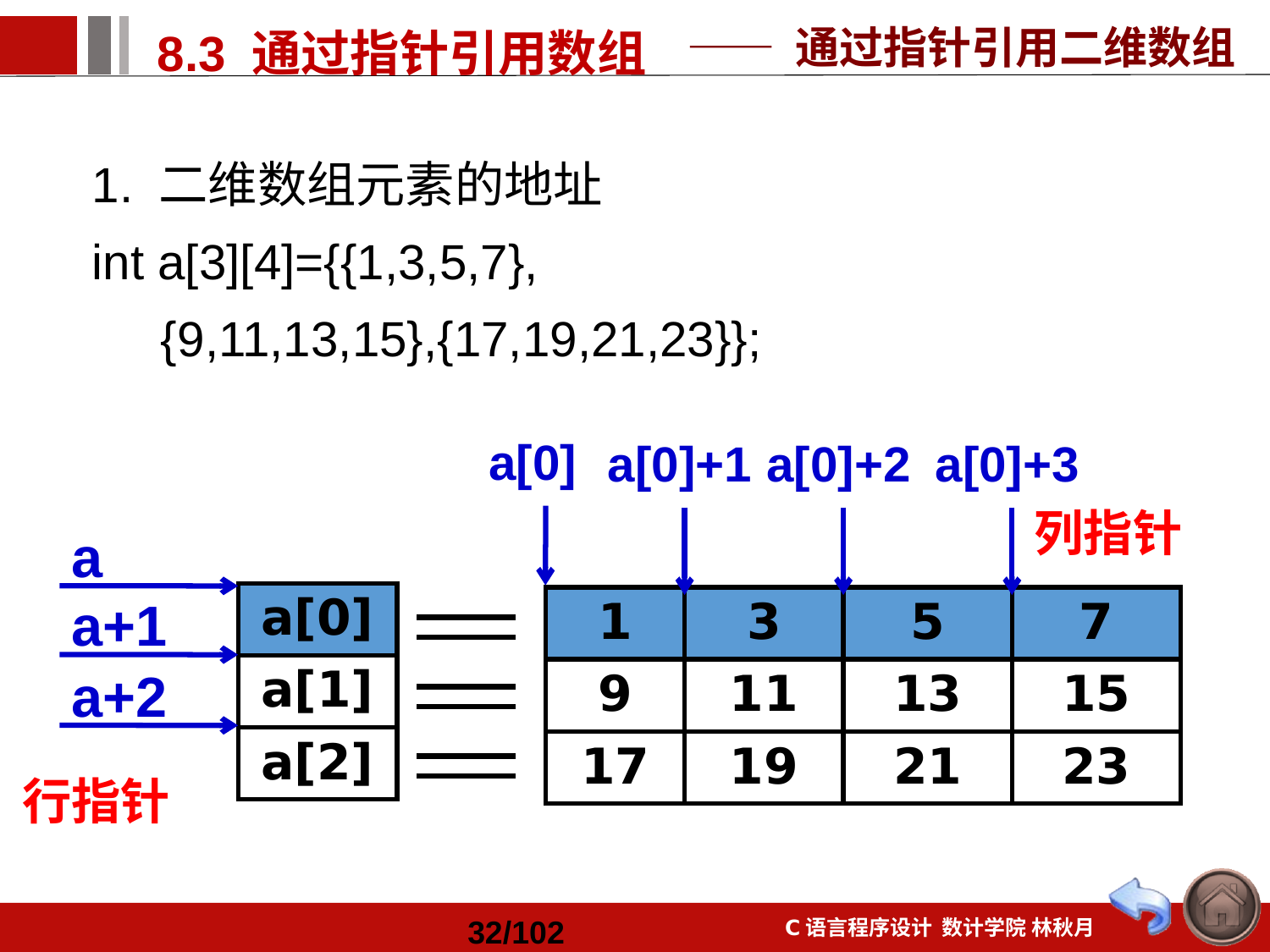

—— 通过指针引用二维数组
1. 二维数组元素的地址
int a[3][4]={{1,3,5,7},
     {9,11,13,15},{17,19,21,23}};
a[0]
a[0]+1
a[0]+2
a[0]+3
列指针
a
| a[0] |
| --- |
| a[1] |
| a[2] |
a+1
| 1 | 3 | 5 | 7 |
| --- | --- | --- | --- |
| 9 | 11 | 13 | 15 |
| 17 | 19 | 21 | 23 |
a+2
行指针